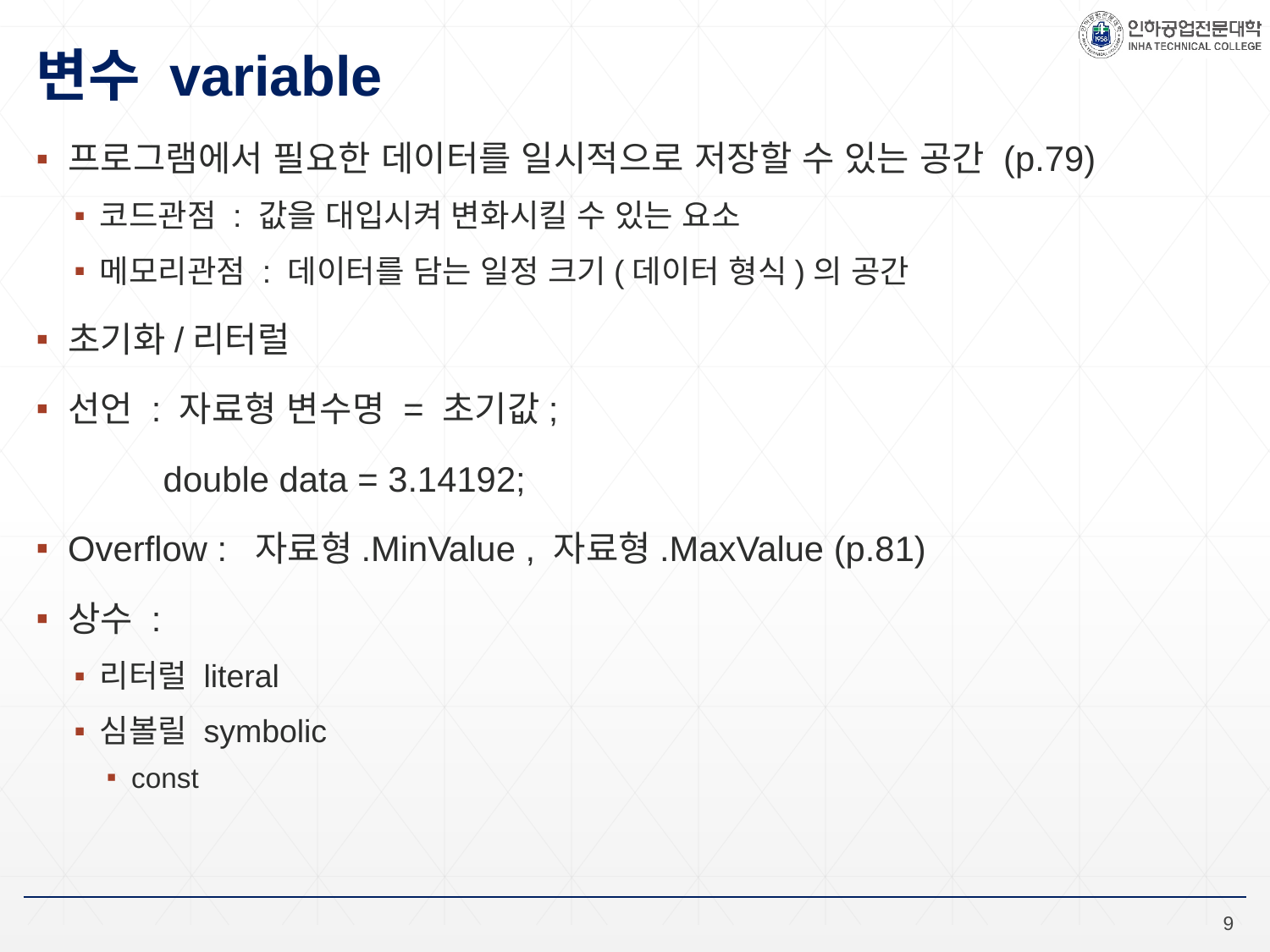

# 변수 variable
프로그램에서 필요한 데이터를 일시적으로 저장할 수 있는 공간 (p.79)
코드관점 : 값을 대입시켜 변화시킬 수 있는 요소
메모리관점 : 데이터를 담는 일정 크기(데이터 형식)의 공간
초기화/리터럴
선언 : 자료형 변수명 = 초기값;
	double data = 3.14192;
Overflow :  자료형.MinValue , 자료형.MaxValue (p.81)
상수 :
리터럴 literal
심볼릴 symbolic
const

9